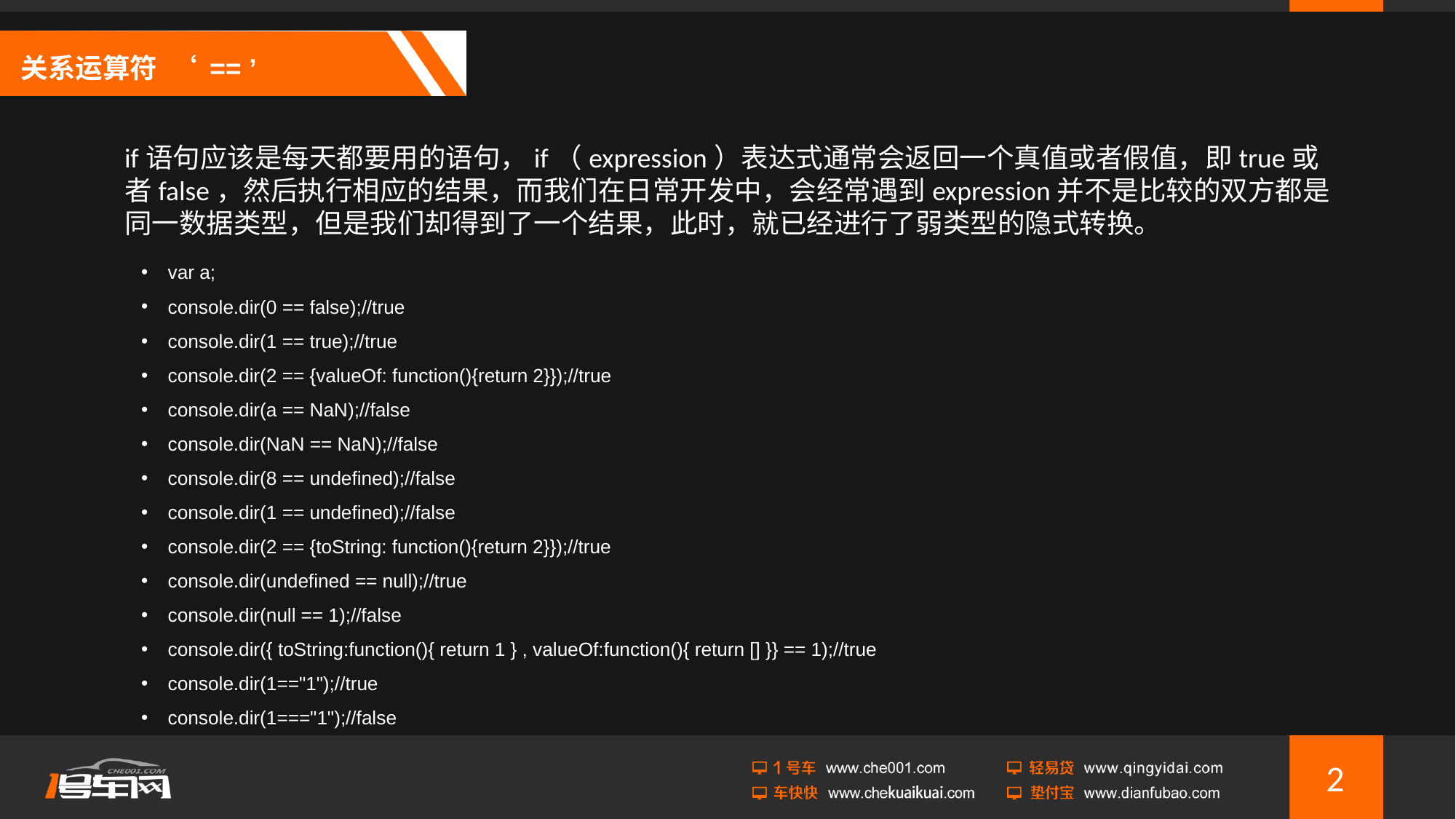

# 关系运算符  ‘ == ’
if语句应该是每天都要用的语句，if（expression）表达式通常会返回一个真值或者假值，即true或者false，然后执行相应的结果，而我们在日常开发中，会经常遇到expression并不是比较的双方都是同一数据类型，但是我们却得到了一个结果，此时，就已经进行了弱类型的隐式转换。
var a;
console.dir(0 == false);//true
console.dir(1 == true);//true
console.dir(2 == {valueOf: function(){return 2}});//true
console.dir(a == NaN);//false
console.dir(NaN == NaN);//false
console.dir(8 == undefined);//false
console.dir(1 == undefined);//false
console.dir(2 == {toString: function(){return 2}});//true
console.dir(undefined == null);//true
console.dir(null == 1);//false
console.dir({ toString:function(){ return 1 } , valueOf:function(){ return [] }} == 1);//true
console.dir(1=="1");//true
console.dir(1==="1");//false
10